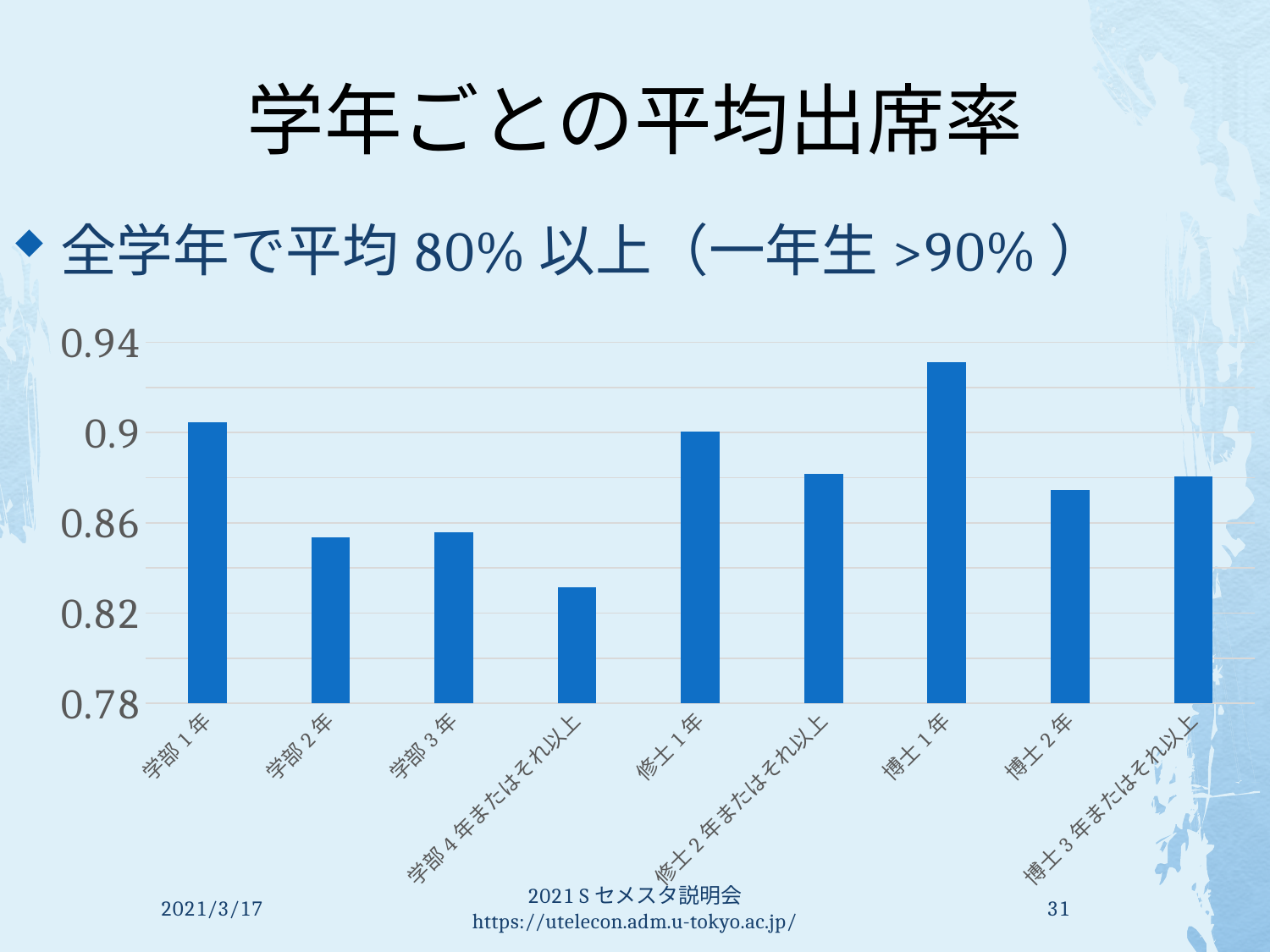

# 学年ごとの平均出席率
全学年で平均80%以上（一年生>90%）

### Chart

| Category | 出席率 |
|---|---|
| 学部1年 | 0.904421768707484 |
| 学部2年 | 0.85357142857143 |
| 学部3年 | 0.855852842809365 |
| 学部4年またはそれ以上 | 0.831313131313131 |
| 修士1年 | 0.900268817204302 |
| 修士2年またはそれ以上 | 0.881656804733727 |
| 博士1年 | 0.931092436974789 |
| 博士2年 | 0.87457627118644 |
| 博士3年またはそれ以上 | 0.880722891566264 |
2021/3/17
2021 Sセメスタ説明会 https://utelecon.adm.u-tokyo.ac.jp/
31